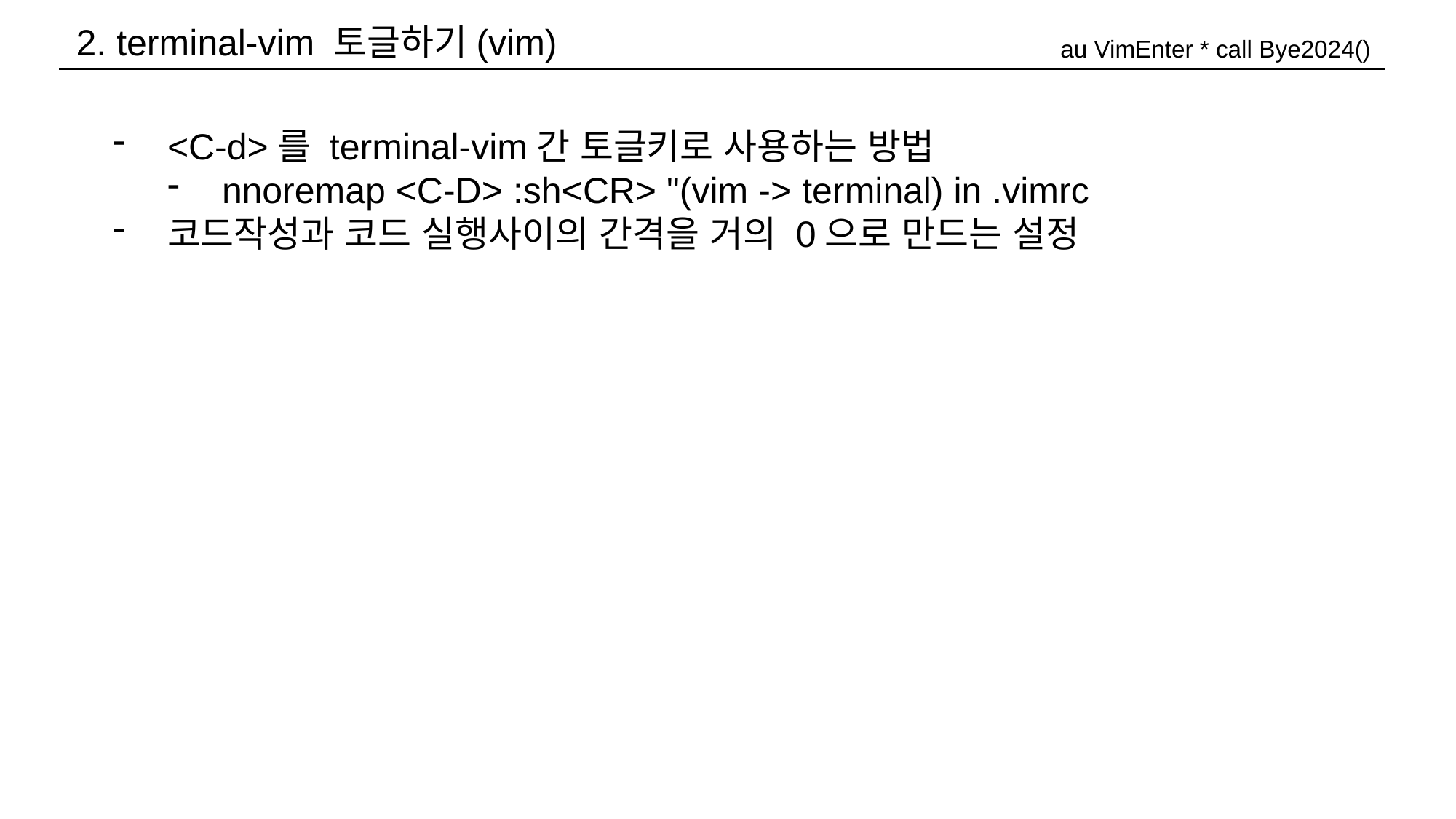

2. terminal-vim 토글하기(vim)
au VimEnter * call Bye2024()
<C-d>를 terminal-vim간 토글키로 사용하는 방법
nnoremap <C-D> :sh<CR> "(vim -> terminal) in .vimrc
코드작성과 코드 실행사이의 간격을 거의 0으로 만드는 설정